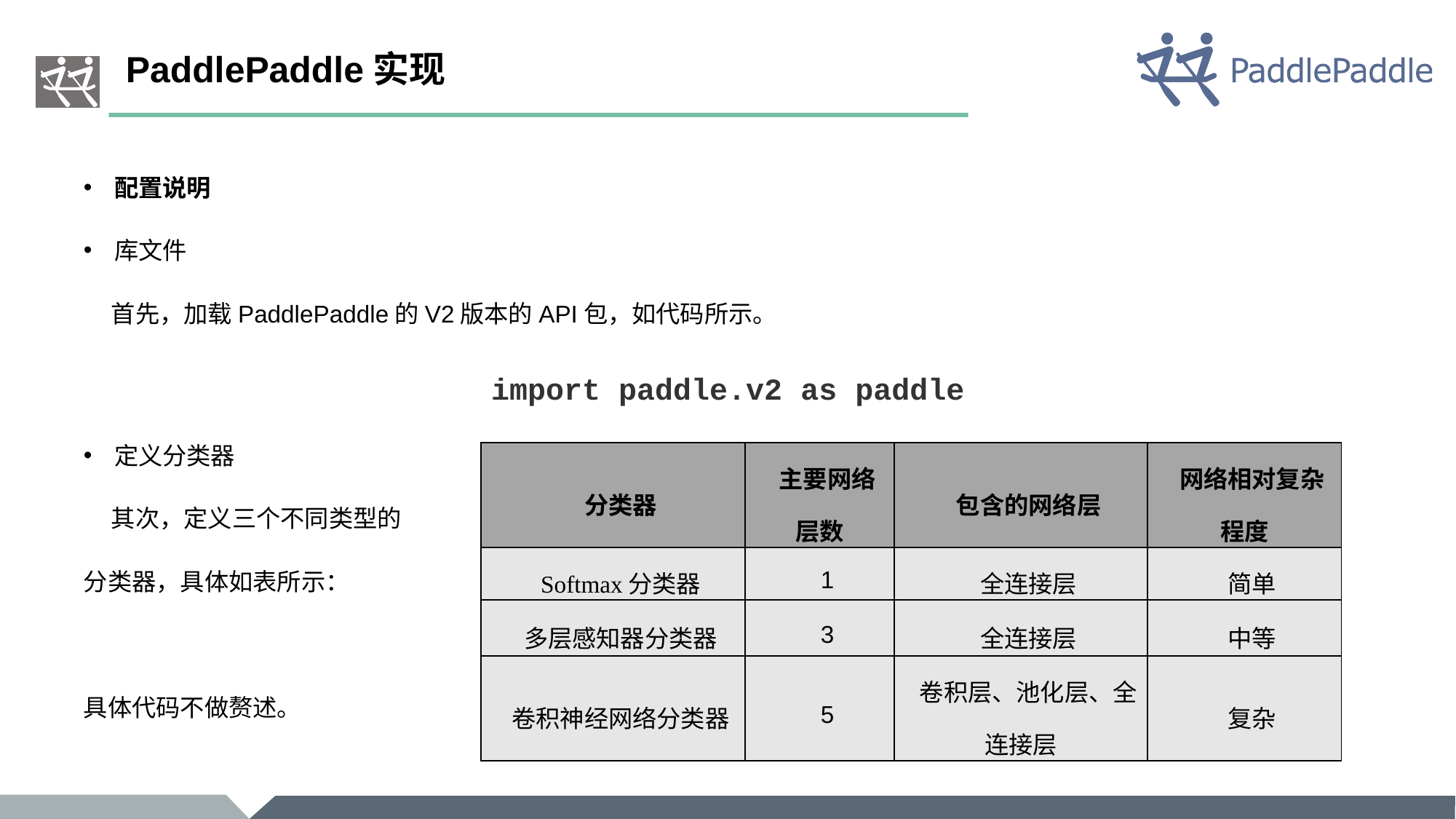

# PaddlePaddle实现
配置说明
库文件
    首先，加载PaddlePaddle的V2版本的API包，如代码所示。
import paddle.v2 as paddle
定义分类器
    其次，定义三个不同类型的
分类器，具体如表所示：

具体代码不做赘述。

| 分类器 | 主要网络层数 | 包含的网络层 | 网络相对复杂程度 |
| --- | --- | --- | --- |
| Softmax分类器 | 1 | 全连接层 | 简单 |
| 多层感知器分类器 | 3 | 全连接层 | 中等 |
| 卷积神经网络分类器 | 5 | 卷积层、池化层、全连接层 | 复杂 |